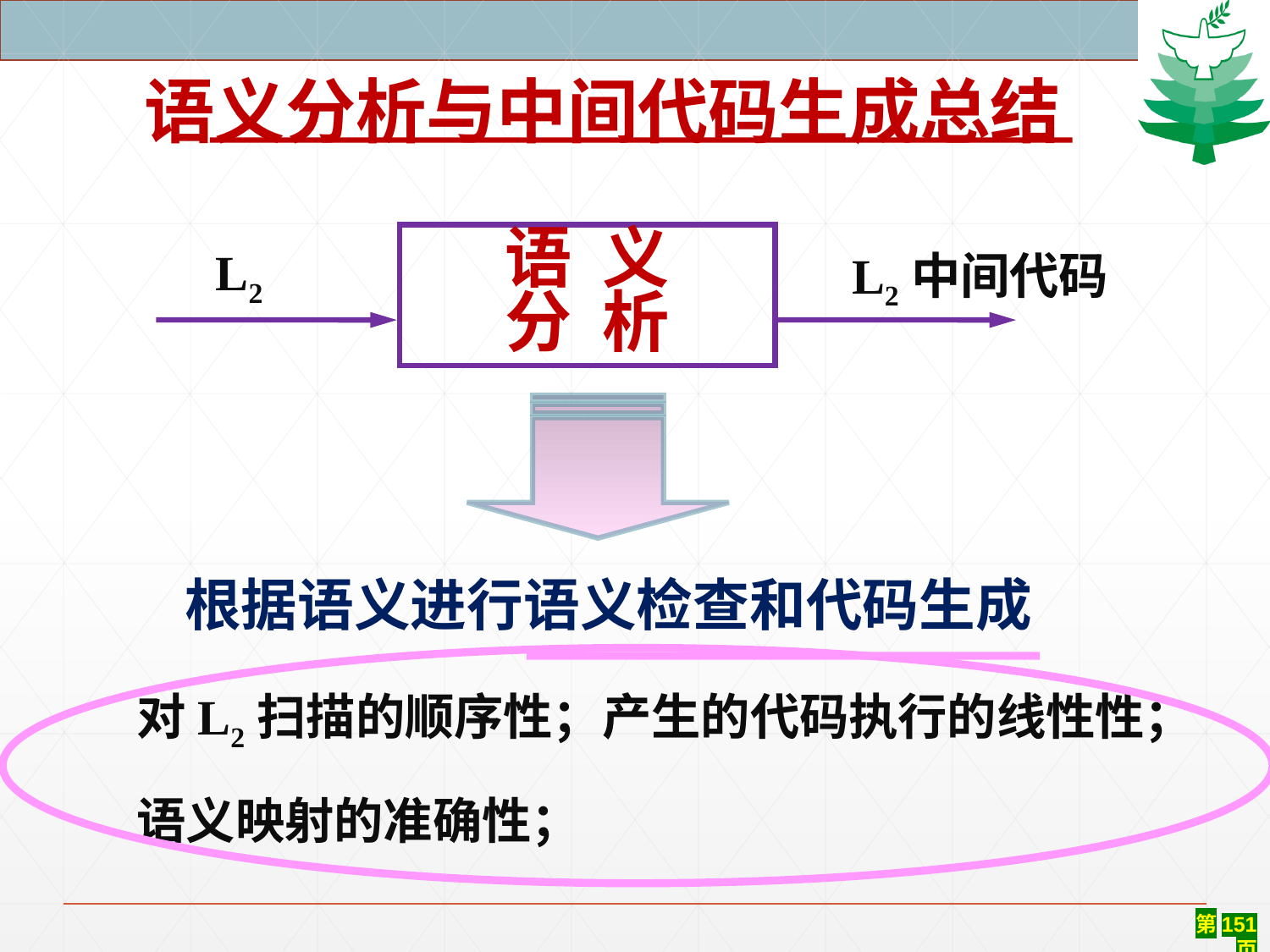

语义分析与中间代码生成总结

语  义
分  析
L2

L2中间代码

根据语义进行语义检查和代码生成

对L2扫描的顺序性；产生的代码执行的线性性；
语义映射的准确性；